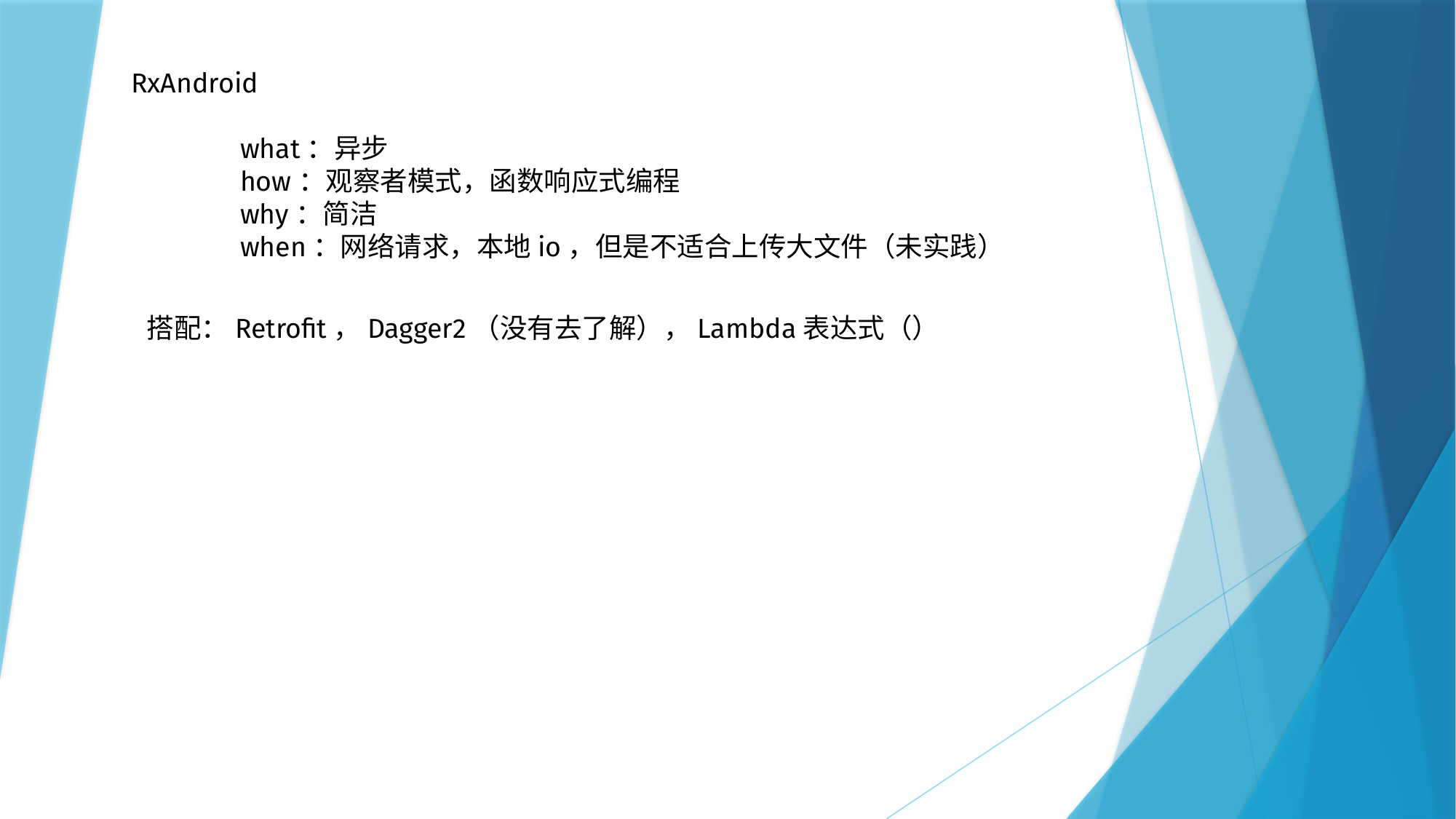

RxAndroid

	what：异步
	how：观察者模式，函数响应式编程
	why：简洁
	when：网络请求，本地io，但是不适合上传大文件（未实践）
搭配：Retrofit，Dagger2（没有去了解），Lambda表达式（）